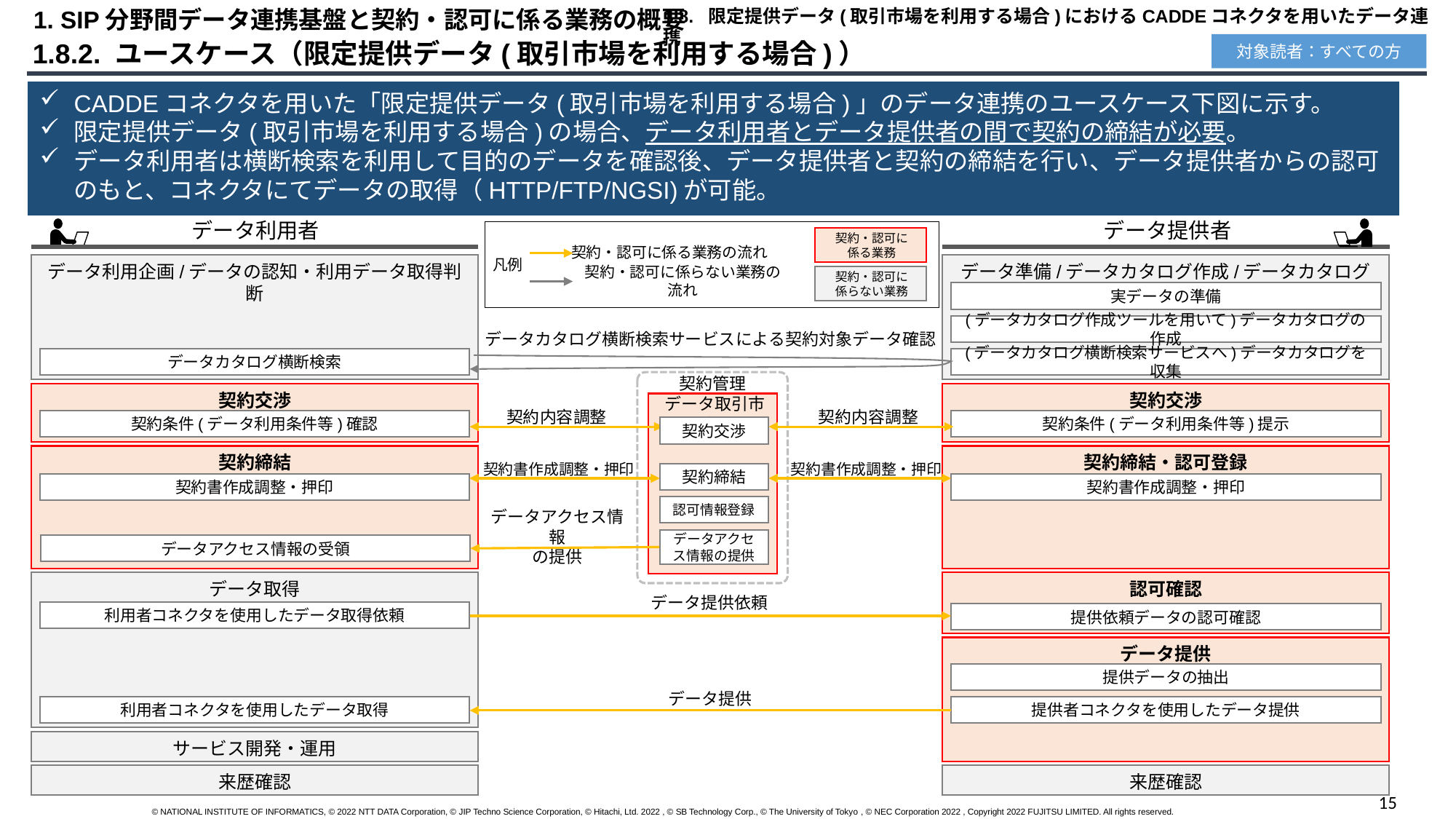

1. SIP分野間データ連携基盤と契約・認可に係る業務の概要
1.8.  限定提供データ(取引市場を利用する場合)におけるCADDEコネクタを用いたデータ連携
 1.8.2. ユースケース（限定提供データ(取引市場を利用する場合)）
対象読者：すべての方
CADDEコネクタを用いた「限定提供データ(取引市場を利用する場合)」のデータ連携のユースケース下図に示す。
限定提供データ(取引市場を利用する場合)の場合、データ利用者とデータ提供者の間で契約の締結が必要。
データ利用者は横断検索を利用して目的のデータを確認後、データ提供者と契約の締結を行い、データ提供者からの認可のもと、コネクタにてデータの取得（HTTP/FTP/NGSI)が可能。
データ利用者
データ提供者

契約・認可に
係る業務
契約・認可に係る業務の流れ
凡例
契約・認可に係らない業務の流れ

契約・認可に
係らない業務
データ利用企画/データの認知・利用データ取得判断
データ準備/データカタログ作成/データカタログ公開
実データの準備
(データカタログ作成ツールを用いて)データカタログの作成
データカタログ横断検索サービスによる契約対象データ確認
データカタログ横断検索
(データカタログ横断検索サービスへ)データカタログを収集

契約管理

データ取引市場

契約交渉
契約交渉
契約内容調整
契約内容調整
契約条件(データ利用条件等)確認
契約条件(データ利用条件等)提示
契約交渉
契約締結
契約締結・認可登録
契約書作成調整・押印
契約書作成調整・押印
契約締結
契約書作成調整・押印
契約書作成調整・押印
認可情報登録
データアクセス情報
の提供
データアクセス情報の提供
データアクセス情報の受領
データ取得
認可確認
データ提供依頼
利用者コネクタを使用したデータ取得依頼
提供依頼データの認可確認
データ提供
提供データの抽出
データ提供
利用者コネクタを使用したデータ取得
提供者コネクタを使用したデータ提供
サービス開発・運用
来歴確認
来歴確認